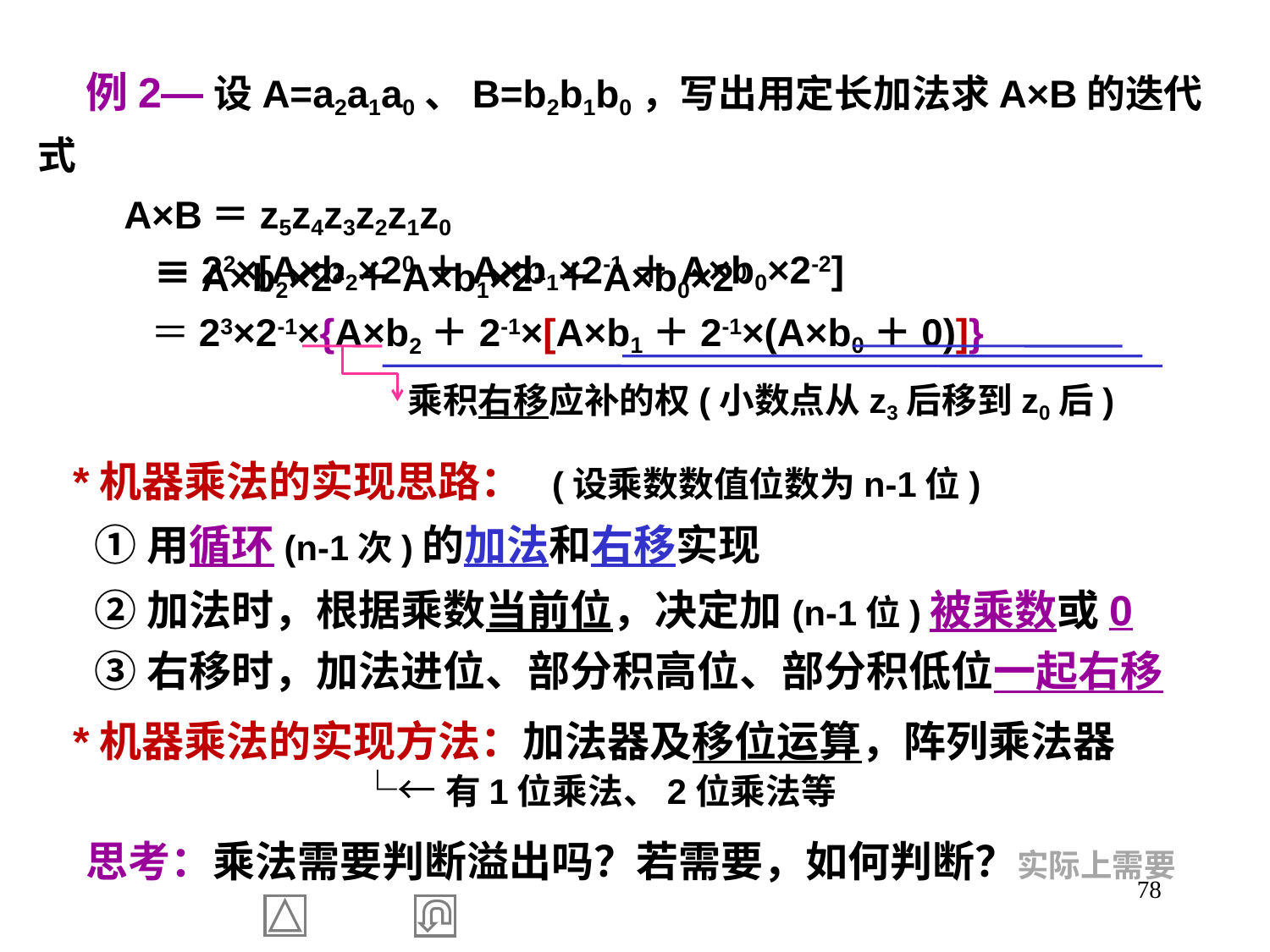

例2—设A=a2a1a0、B=b2b1b0，写出用定长加法求A×B的迭代式
        A×B＝z5z4z3z2z1z0
            ＝A×b2×22＋A×b1×21＋A×b0×20
            ＝22×[A×b2×20＋A×b1×2-1＋A×b0×2-2]
            ＝23×2-1×{A×b2＋2-1×[A×b1＋2-1×(A×b0＋0)]}

乘积右移应补的权(小数点从z3后移到z0后)

   *机器乘法的实现思路：  (设乘数数值位数为n-1位)
      ①用循环(n-1次)的加法和右移实现
      ②加法时，根据乘数当前位，决定加(n-1位)被乘数或0
      ③右移时，加法进位、部分积高位、部分积低位一起右移
   *机器乘法的实现方法：加法器及移位运算，阵列乘法器
                                     └←有1位乘法、2位乘法等
    思考：乘法需要判断溢出吗？若需要，如何判断？实际上需要
78